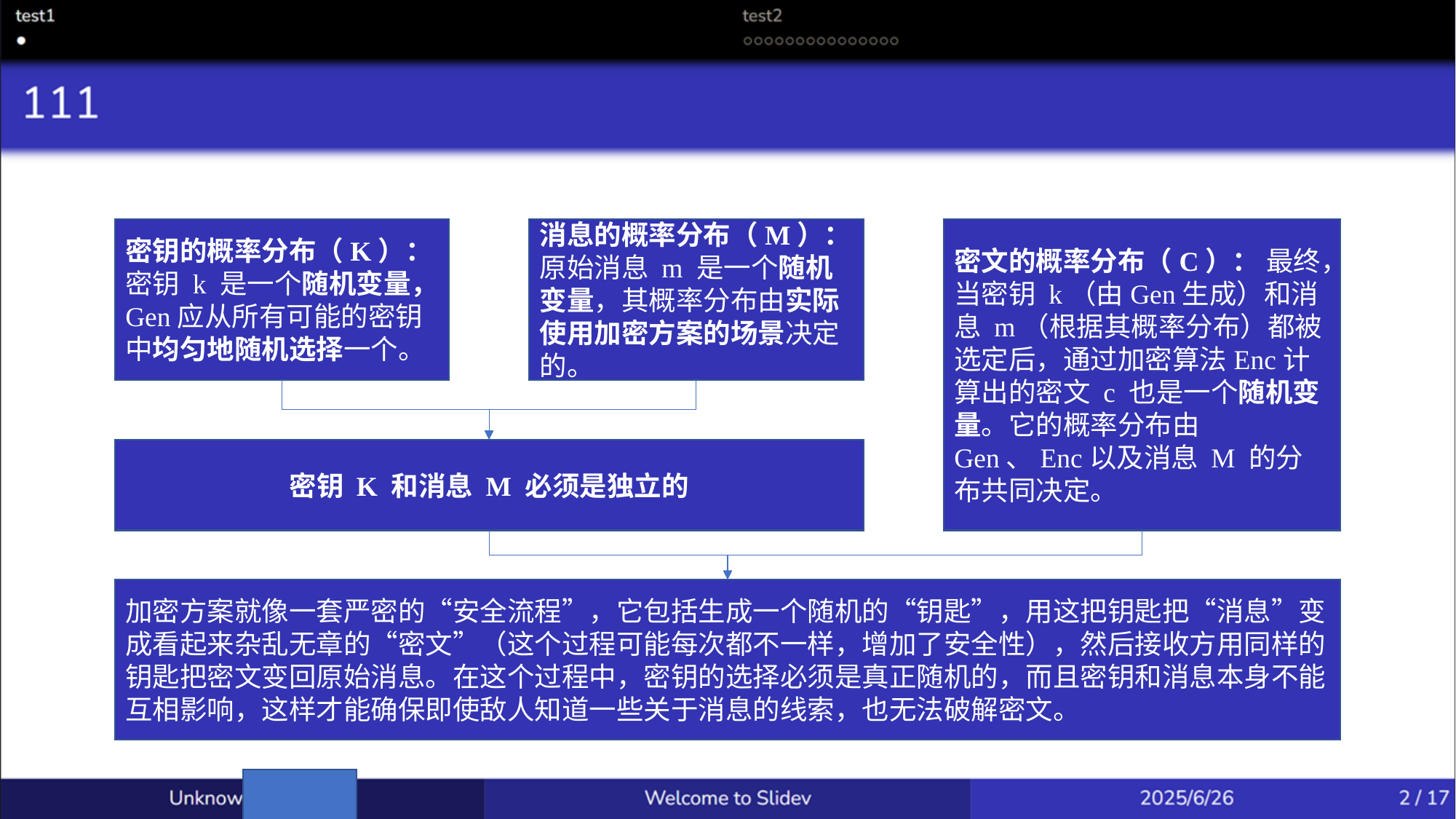

消息的概率分布（M）： 原始消息 m 是一个随机变量，其概率分布由实际使用加密方案的场景决定的。
密文的概率分布（C）： 最终，当密钥 k（由Gen生成）和消息 m（根据其概率分布）都被选定后，通过加密算法Enc计算出的密文 c 也是一个随机变量。它的概率分布由Gen、Enc以及消息 M 的分布共同决定。
密钥的概率分布（K）： 密钥 k 是一个随机变量，Gen应从所有可能的密钥中均匀地随机选择一个。
密钥 K 和消息 M 必须是独立的
加密方案就像一套严密的“安全流程”，它包括生成一个随机的“钥匙”，用这把钥匙把“消息”变成看起来杂乱无章的“密文”（这个过程可能每次都不一样，增加了安全性），然后接收方用同样的钥匙把密文变回原始消息。在这个过程中，密钥的选择必须是真正随机的，而且密钥和消息本身不能互相影响，这样才能确保即使敌人知道一些关于消息的线索，也无法破解密文。